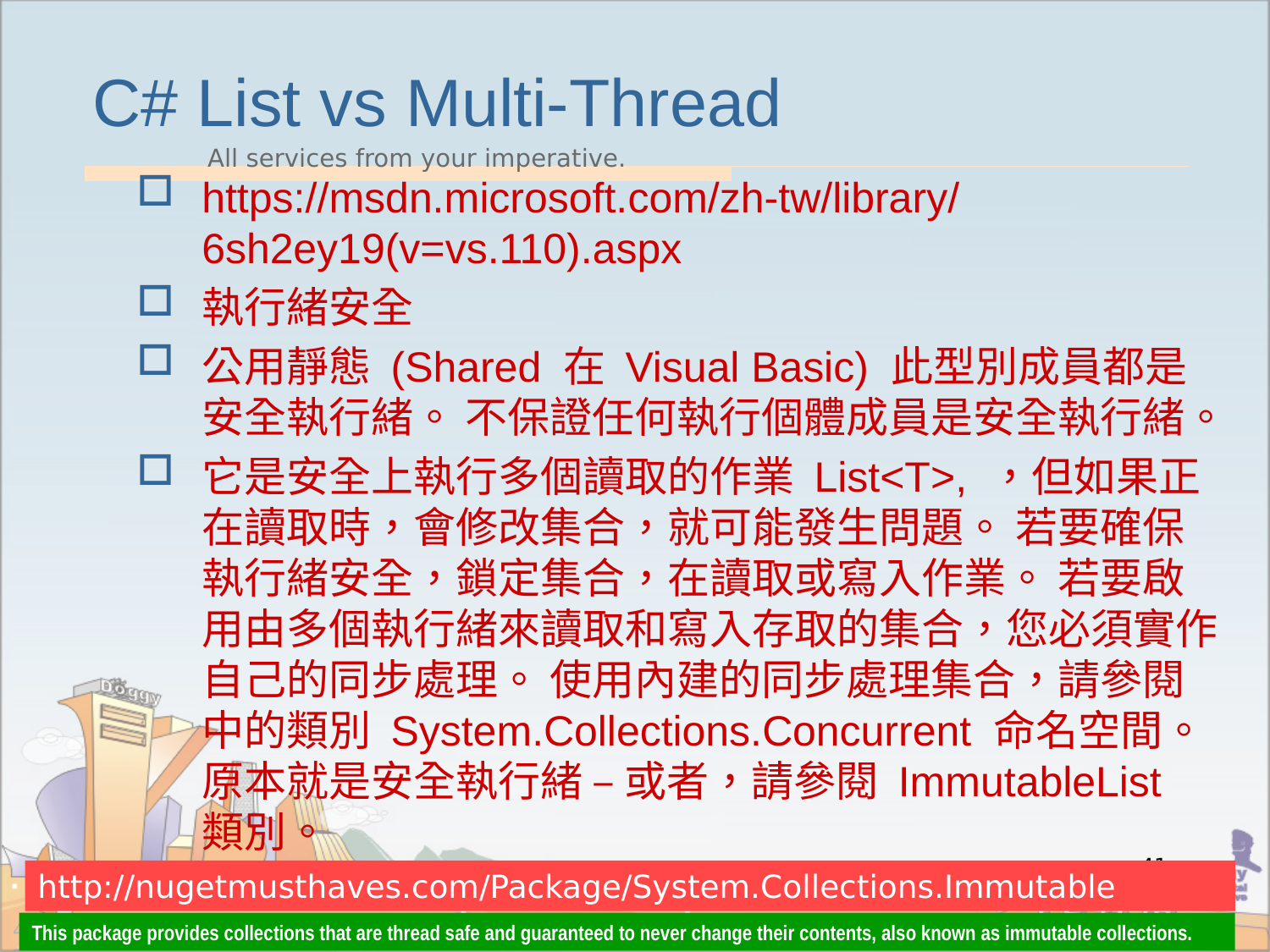

# C# List vs Multi-Thread
https://msdn.microsoft.com/zh-tw/library/6sh2ey19(v=vs.110).aspx
執行緒安全
公用靜態 (Shared 在 Visual Basic) 此型別成員都是安全執行緒。 不保證任何執行個體成員是安全執行緒。
它是安全上執行多個讀取的作業 List<T>, ，但如果正在讀取時，會修改集合，就可能發生問題。 若要確保執行緒安全，鎖定集合，在讀取或寫入作業。 若要啟用由多個執行緒來讀取和寫入存取的集合，您必須實作自己的同步處理。 使用內建的同步處理集合，請參閱中的類別 System.Collections.Concurrent 命名空間。 原本就是安全執行緒 – 或者，請參閱 ImmutableList 類別。
41
http://nugetmusthaves.com/Package/System.Collections.Immutable
This package provides collections that are thread safe and guaranteed to never change their contents, also known as immutable collections.